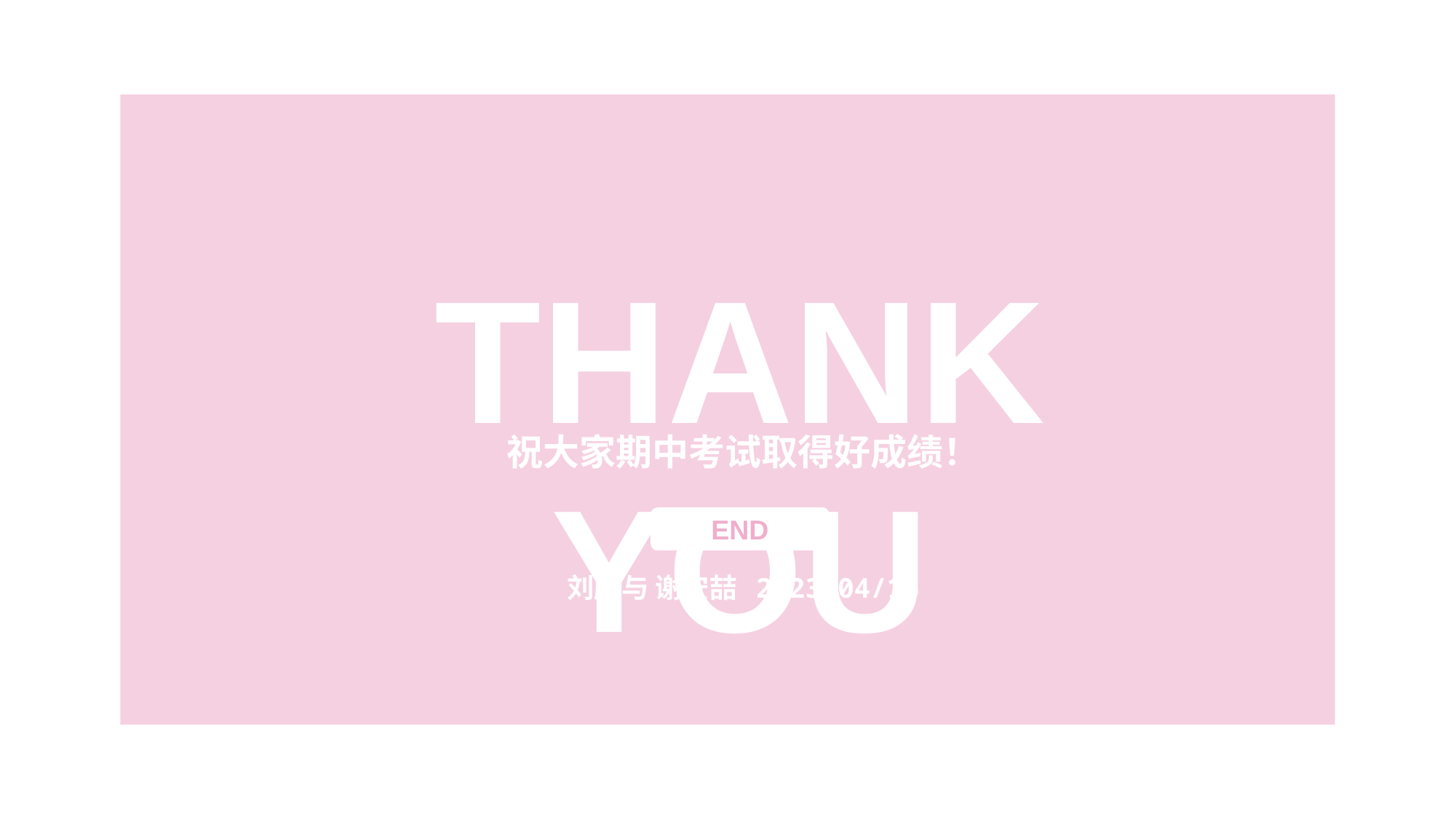

THANK YOU
祝大家期中考试取得好成绩！
END
刘胜与 谢安喆  2023/04/16